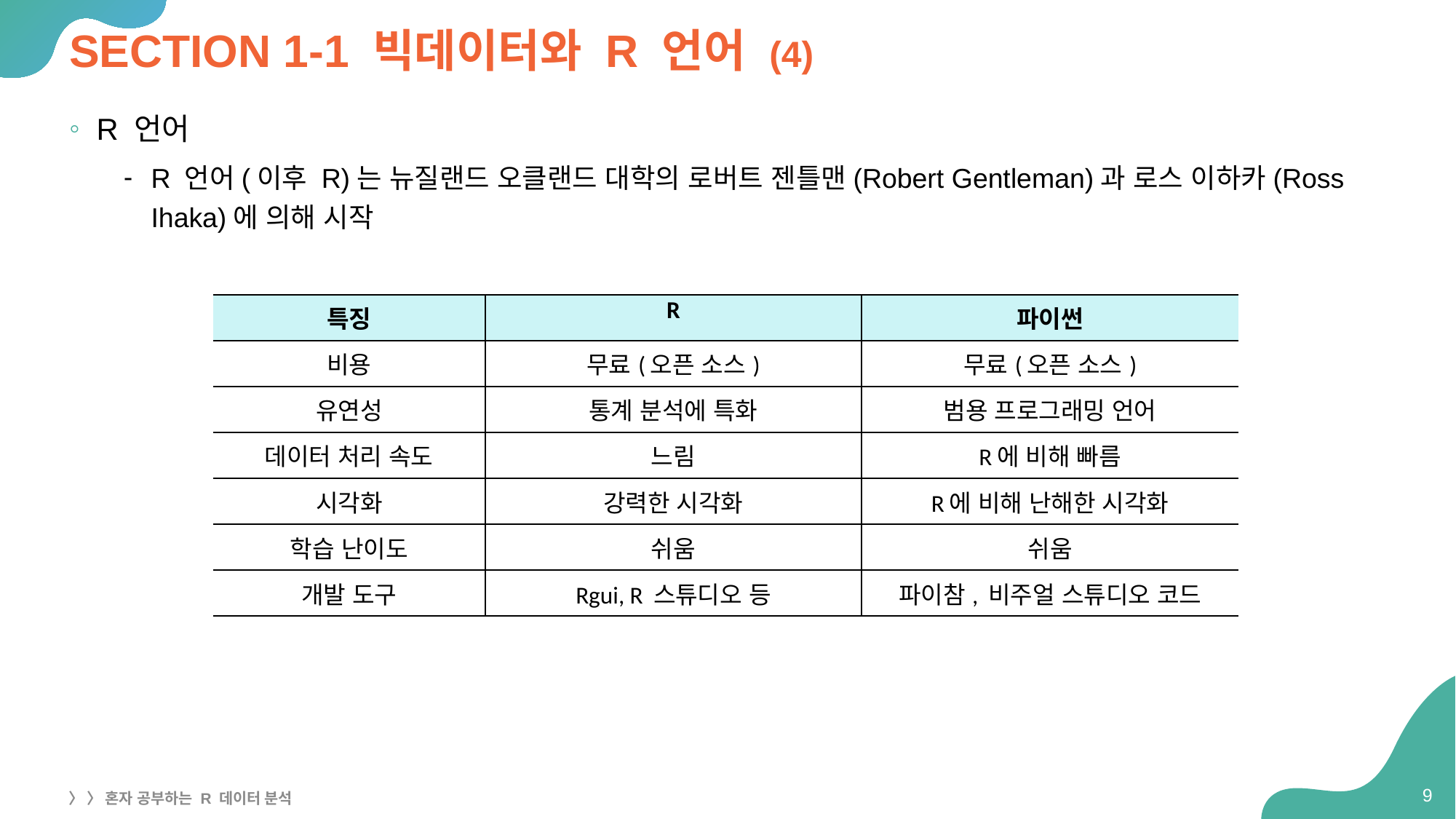

# SECTION 1-1 빅데이터와 R 언어 (4)
R 언어
R 언어(이후 R)는 뉴질랜드 오클랜드 대학의 로버트 젠틀맨(Robert Gentleman)과 로스 이하카(Ross Ihaka)에 의해 시작

| 특징 | R | 파이썬 |
| --- | --- | --- |
| 비용 | 무료(오픈 소스) | 무료(오픈 소스) |
| 유연성 | 통계 분석에 특화 | 범용 프로그래밍 언어 |
| 데이터 처리 속도 | 느림 | R에 비해 빠름 |
| 시각화 | 강력한 시각화 | R에 비해 난해한 시각화 |
| 학습 난이도 | 쉬움 | 쉬움 |
| 개발 도구 | Rgui, R 스튜디오 등 | 파이참, 비주얼 스튜디오 코드 |
9
〉 〉 혼자 공부하는 R 데이터 분석